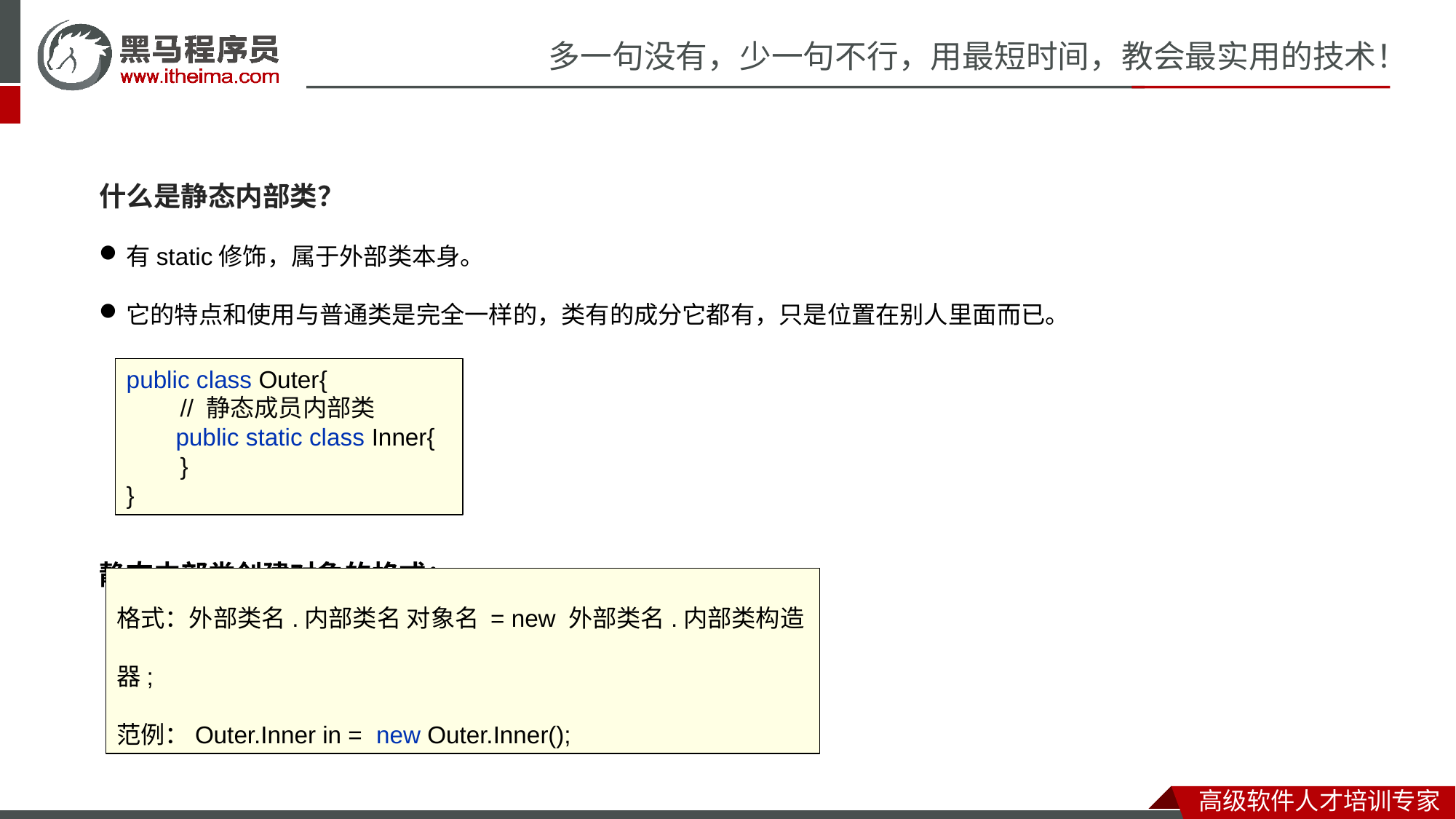

什么是静态内部类？
有static修饰，属于外部类本身。
它的特点和使用与普通类是完全一样的，类有的成分它都有，只是位置在别人里面而已。

静态内部类创建对象的格式：
public class Outer{
        // 静态成员内部类
        public static class Inner{
        }
}
格式：外部类名.内部类名 对象名 = new 外部类名.内部类构造器;
范例：Outer.Inner in =  new Outer.Inner();